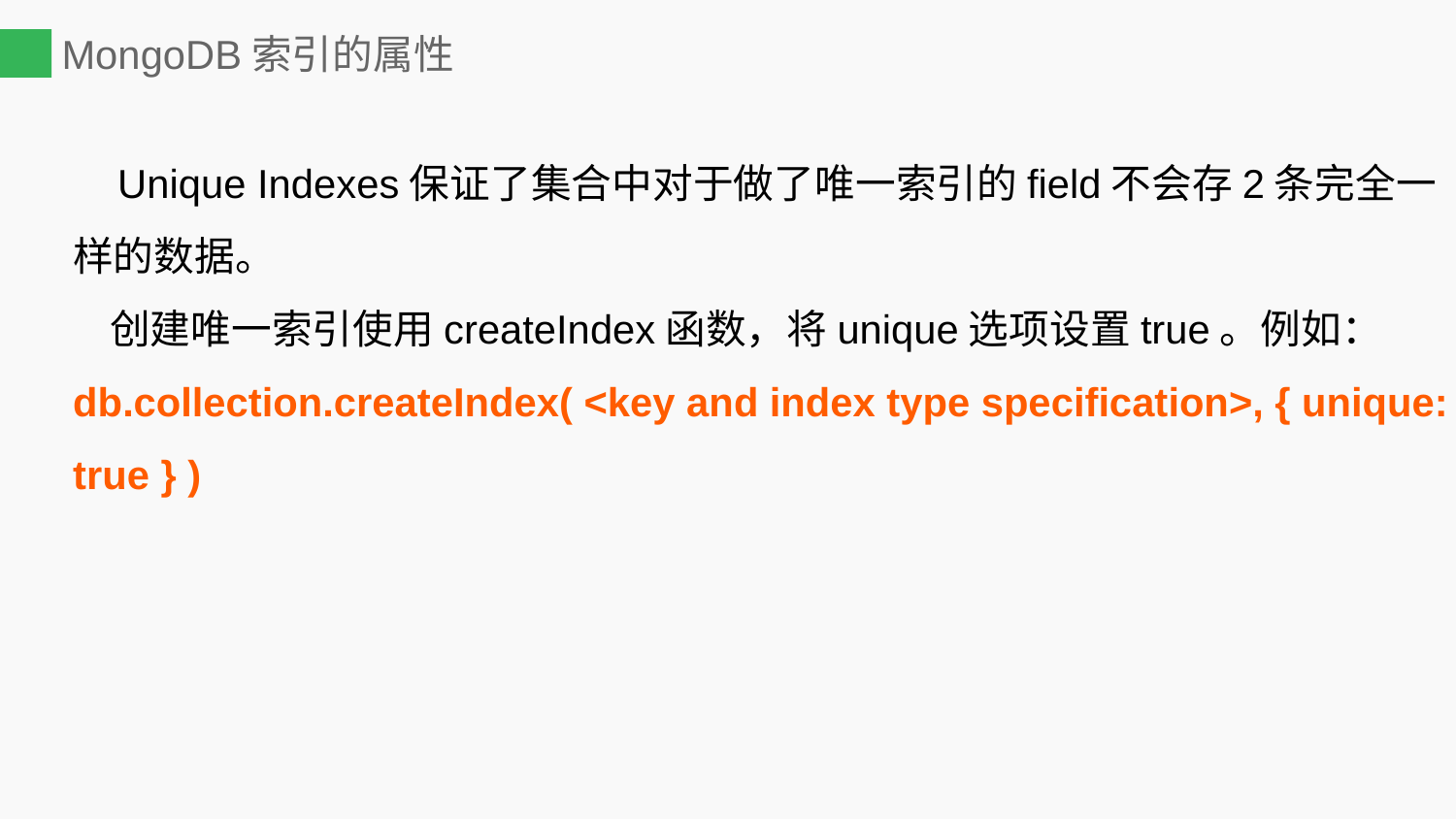

# MongoDB索引的属性
    Unique Indexes保证了集合中对于做了唯一索引的field不会存2条完全一样的数据。
   创建唯一索引使用createIndex函数，将unique选项设置true。例如：db.collection.createIndex( <key and index type specification>, { unique: true } )